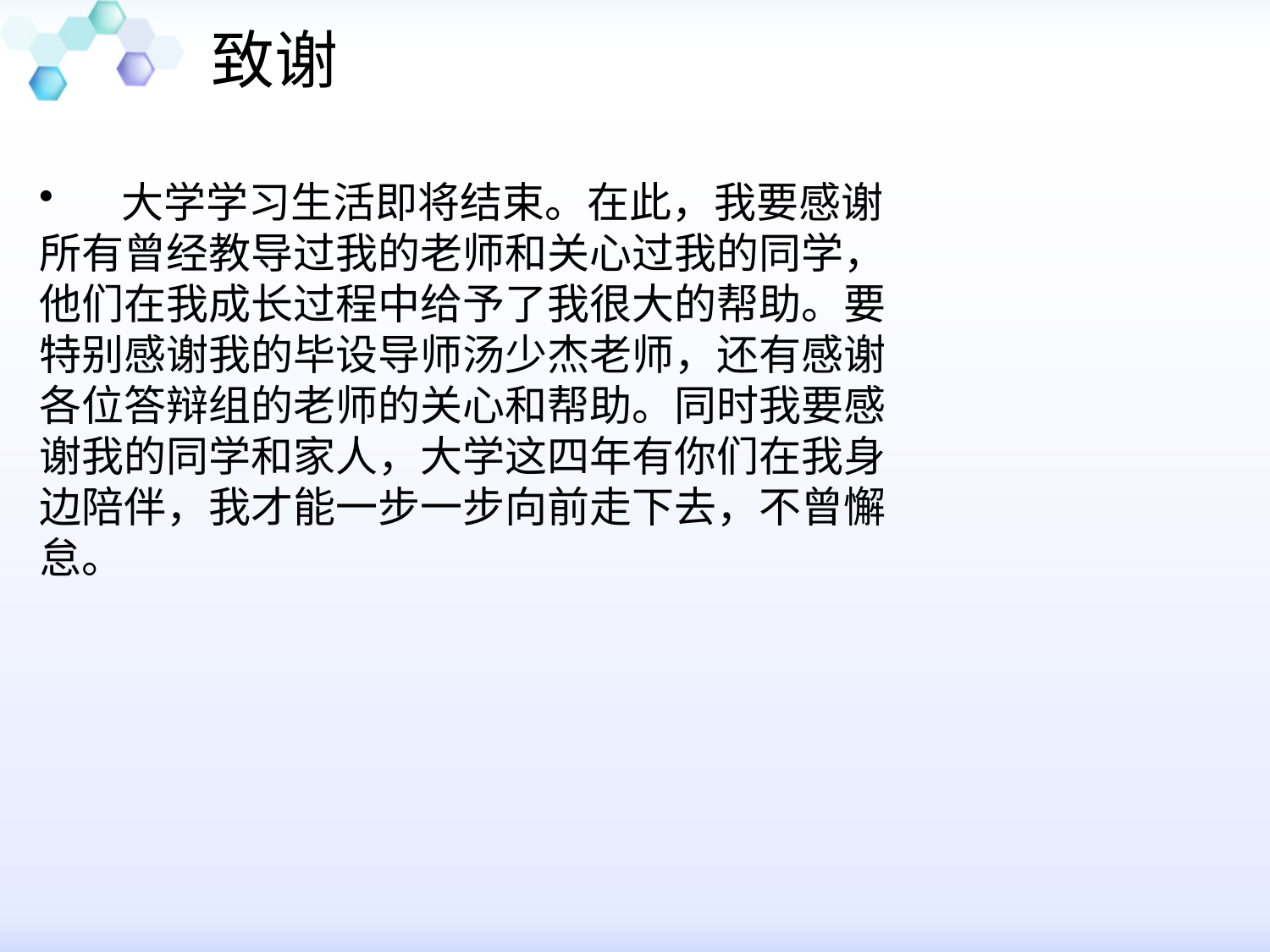

致谢
      大学学习生活即将结束。在此，我要感谢所有曾经教导过我的老师和关心过我的同学，他们在我成长过程中给予了我很大的帮助。要特别感谢我的毕设导师汤少杰老师，还有感谢各位答辩组的老师的关心和帮助。同时我要感谢我的同学和家人，大学这四年有你们在我身边陪伴，我才能一步一步向前走下去，不曾懈怠。